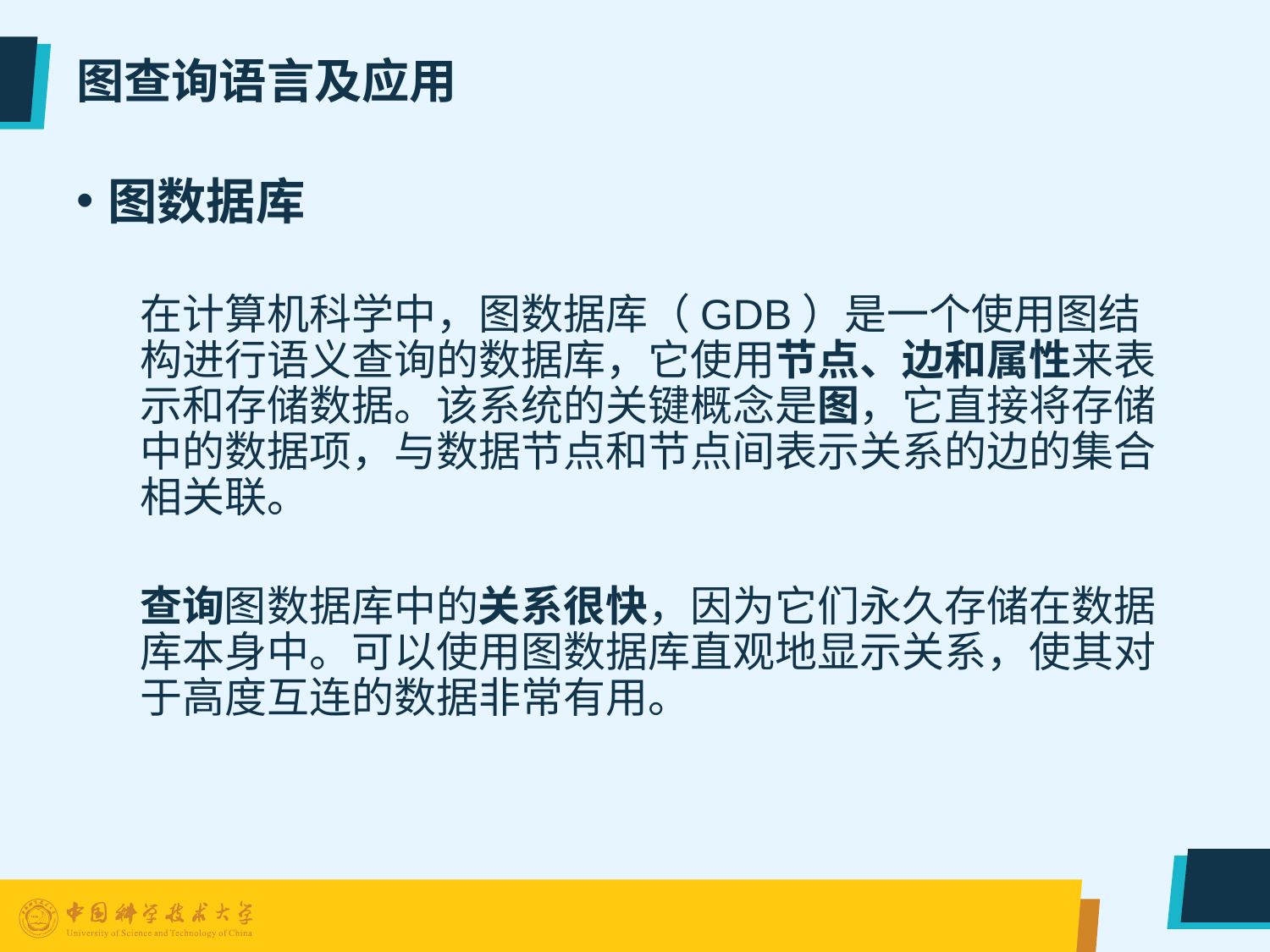

# 图查询语言及应用
图数据库

在计算机科学中，图数据库（GDB）是一个使用图结构进行语义查询的数据库，它使用节点、边和属性来表示和存储数据。该系统的关键概念是图，它直接将存储中的数据项，与数据节点和节点间表示关系的边的集合相关联。

查询图数据库中的关系很快，因为它们永久存储在数据库本身中。可以使用图数据库直观地显示关系，使其对于高度互连的数据非常有用。
4